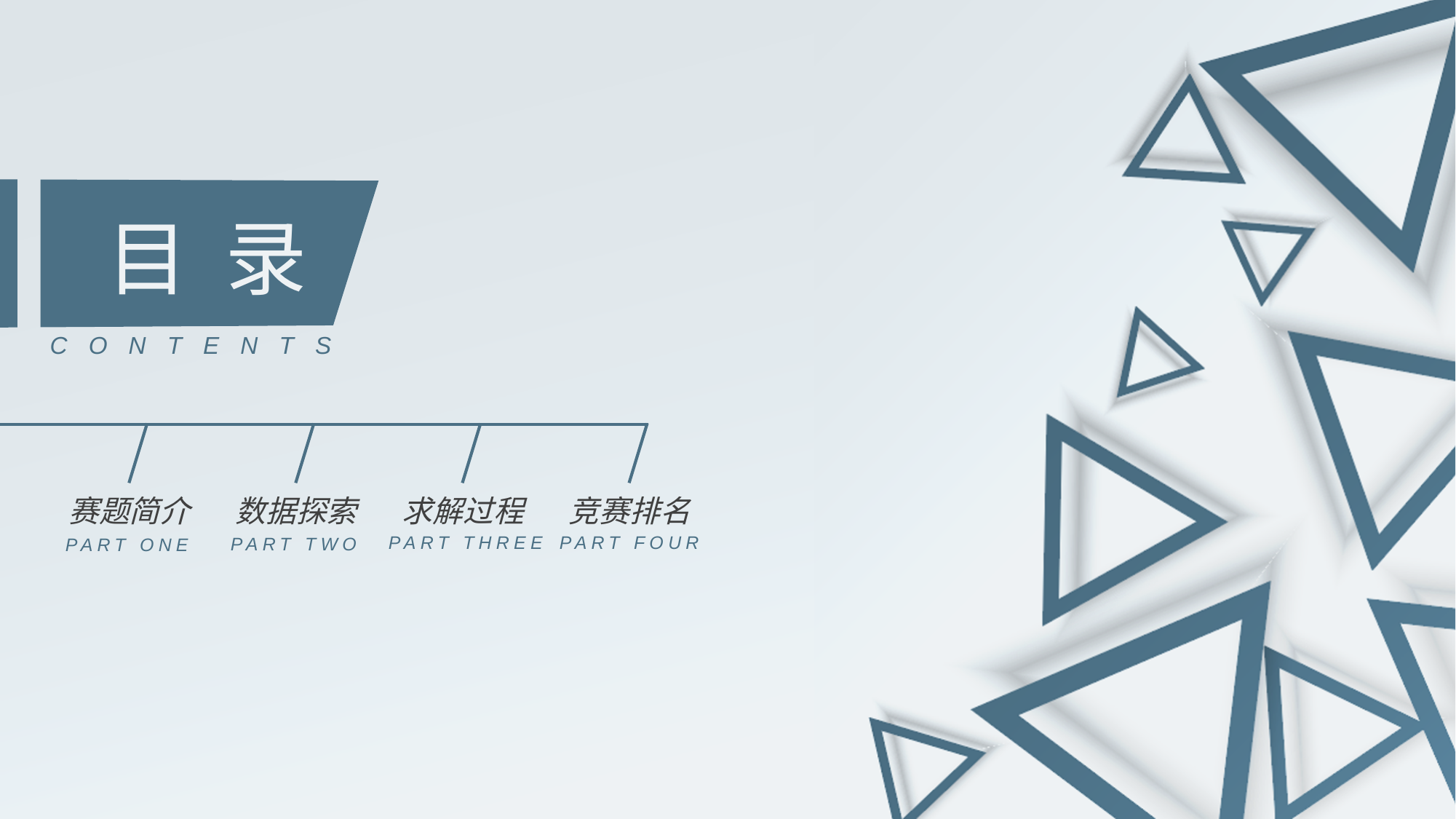

目  录
CONTENTS
赛题简介
PART ONE
数据探索
PART TWO
求解过程
PART THREE
竞赛排名
PART FOUR